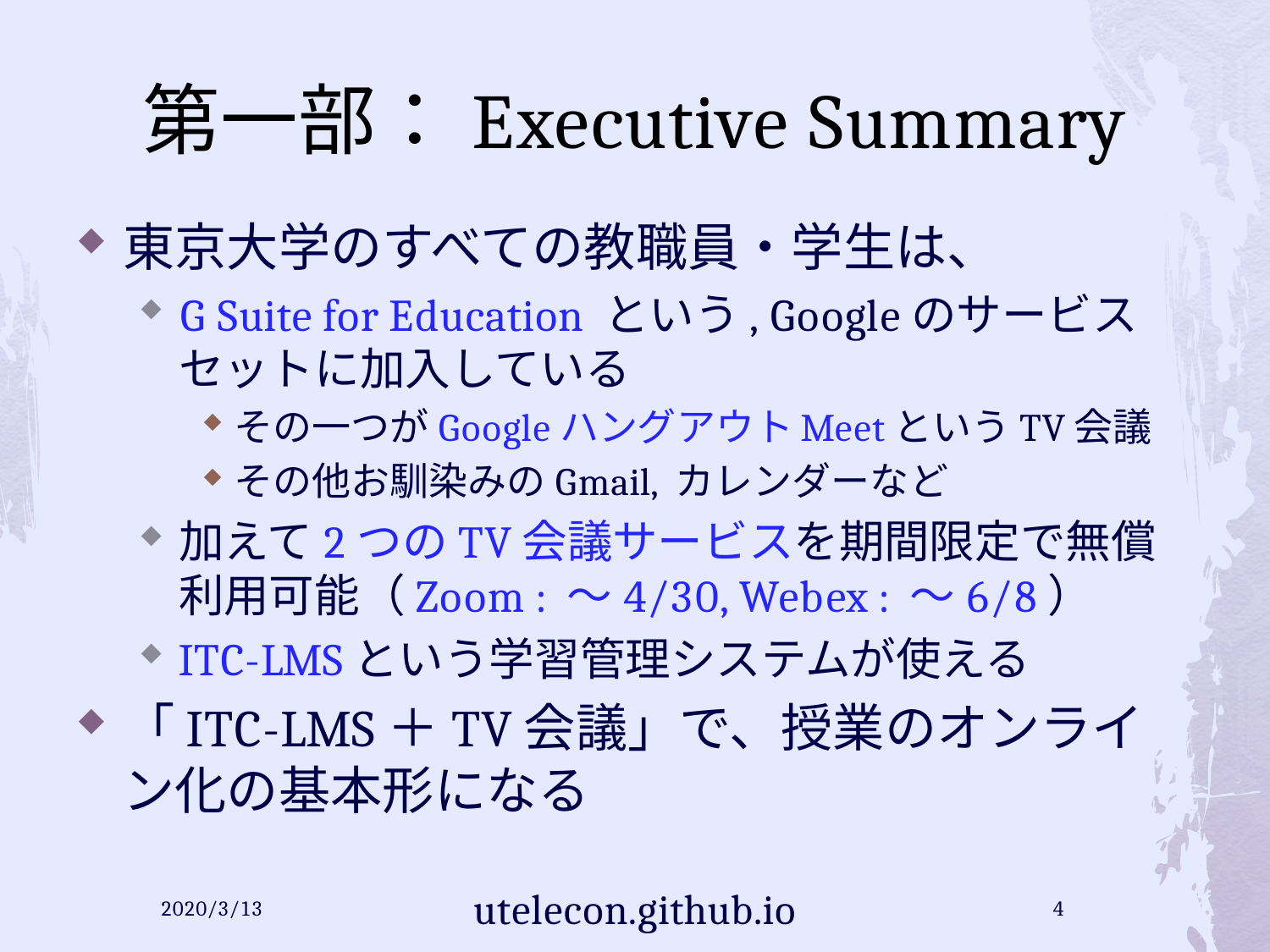

# 第一部：Executive Summary
東京大学のすべての教職員・学生は、
G Suite for Education という, Googleのサービスセットに加入している
その一つがGoogleハングアウトMeetというTV会議
その他お馴染みのGmail, カレンダーなど
加えて2つのTV会議サービスを期間限定で無償利用可能（Zoom : ～4/30, Webex : ～6/8）
ITC-LMSという学習管理システムが使える
「ITC-LMS＋TV会議」で、授業のオンライン化の基本形になる

2020/3/13
utelecon.github.io
4